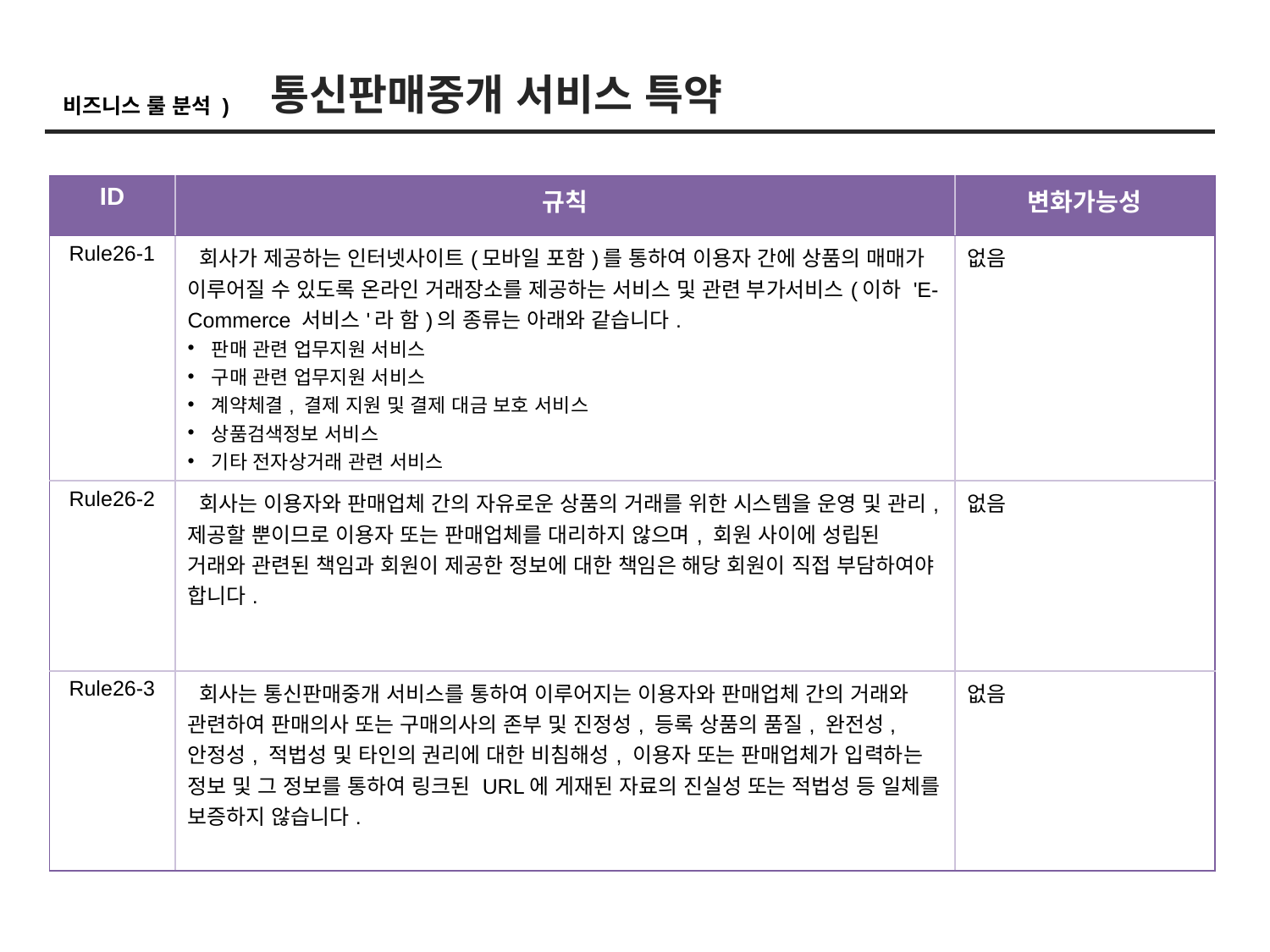

통신판매중개 서비스 특약
비즈니스 룰 분석 )
| ID | 규칙 | 변화가능성 |
| --- | --- | --- |
| Rule26-1 | 회사가 제공하는 인터넷사이트(모바일 포함)를 통하여 이용자 간에 상품의 매매가 이루어질 수 있도록 온라인 거래장소를 제공하는 서비스 및 관련 부가서비스(이하 'E-Commerce 서비스'라 함)의 종류는 아래와 같습니다. 판매 관련 업무지원 서비스 구매 관련 업무지원 서비스 계약체결, 결제 지원 및 결제 대금 보호 서비스 상품검색정보 서비스 기타 전자상거래 관련 서비스 | 없음 |
| Rule26-2 | 회사는 이용자와 판매업체 간의 자유로운 상품의 거래를 위한 시스템을 운영 및 관리, 제공할 뿐이므로 이용자 또는 판매업체를 대리하지 않으며, 회원 사이에 성립된 거래와 관련된 책임과 회원이 제공한 정보에 대한 책임은 해당 회원이 직접 부담하여야 합니다. | 없음 |
| Rule26-3 | 회사는 통신판매중개 서비스를 통하여 이루어지는 이용자와 판매업체 간의 거래와 관련하여 판매의사 또는 구매의사의 존부 및 진정성, 등록 상품의 품질, 완전성, 안정성, 적법성 및 타인의 권리에 대한 비침해성, 이용자 또는 판매업체가 입력하는 정보 및 그 정보를 통하여 링크된 URL에 게재된 자료의 진실성 또는 적법성 등 일체를 보증하지 않습니다. | 없음 |